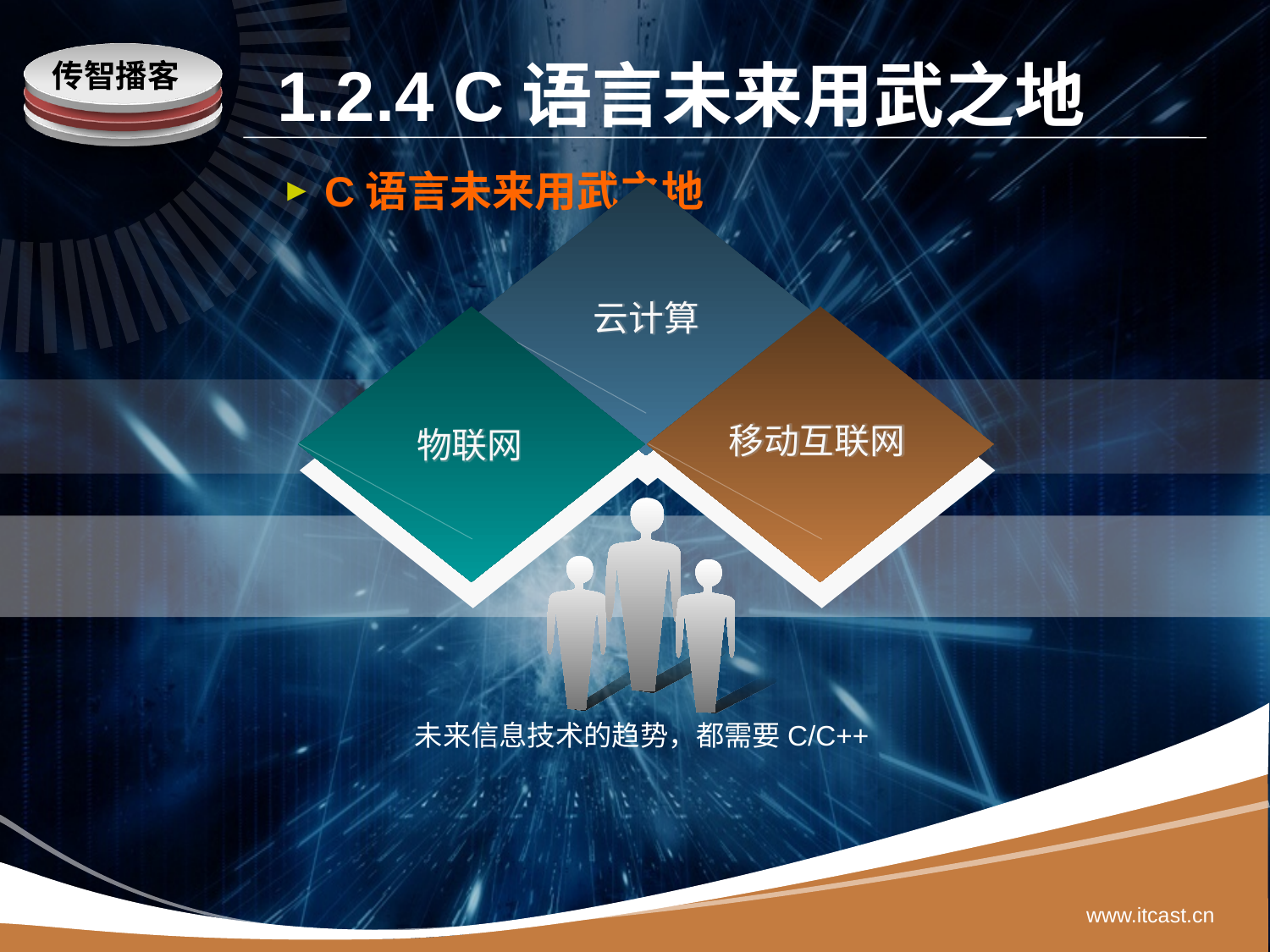

1.2.4 C语言未来用武之地
传智播客
 C语言未来用武之地

云计算

移动互联网
物联网

未来信息技术的趋势，都需要C/C++
www.itcast.cn